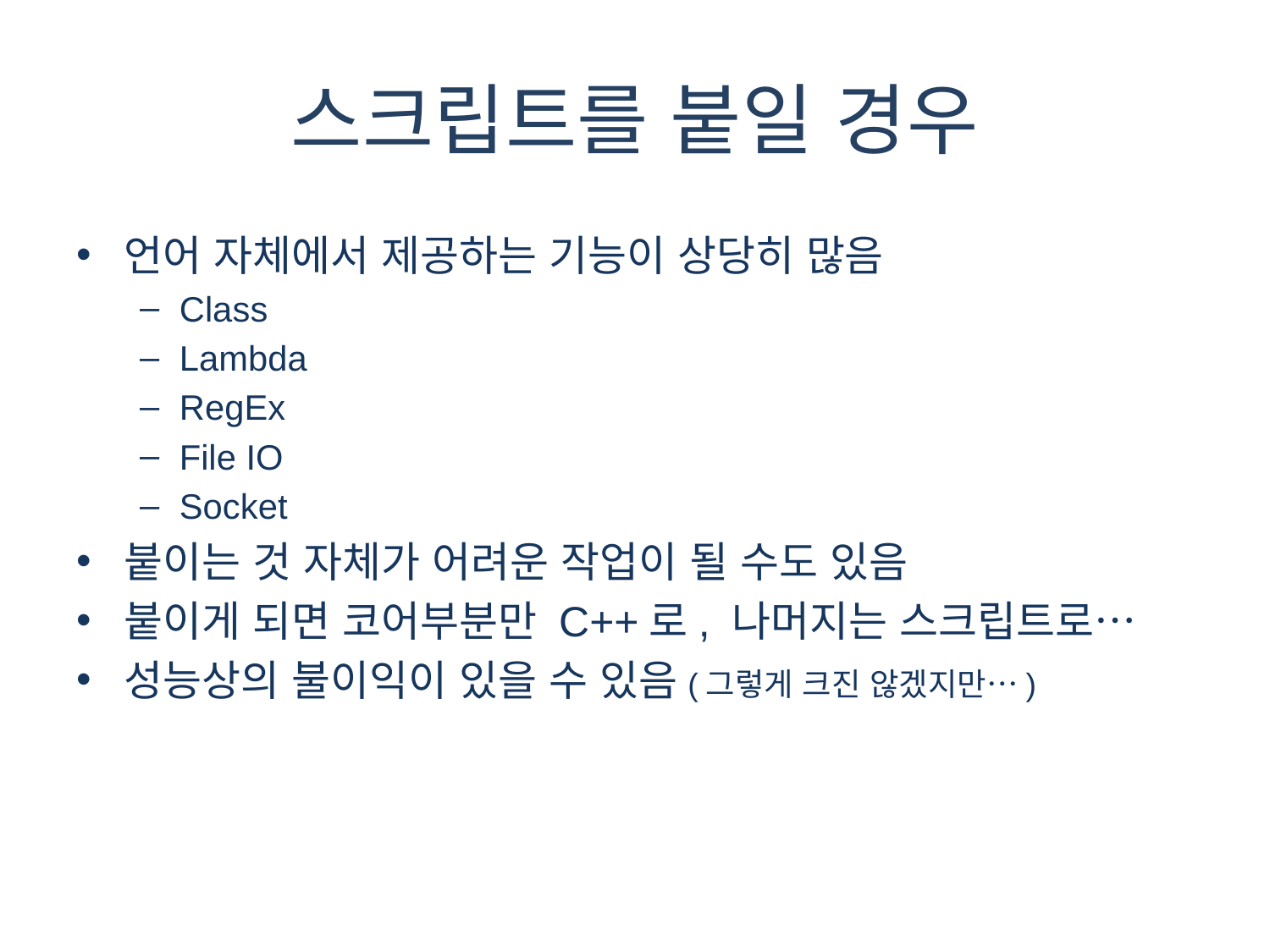

# 스크립트를 붙일 경우
언어 자체에서 제공하는 기능이 상당히 많음
Class
Lambda
RegEx
File IO
Socket
붙이는 것 자체가 어려운 작업이 될 수도 있음
붙이게 되면 코어부분만 C++로, 나머지는 스크립트로…
성능상의 불이익이 있을 수 있음(그렇게 크진 않겠지만…)